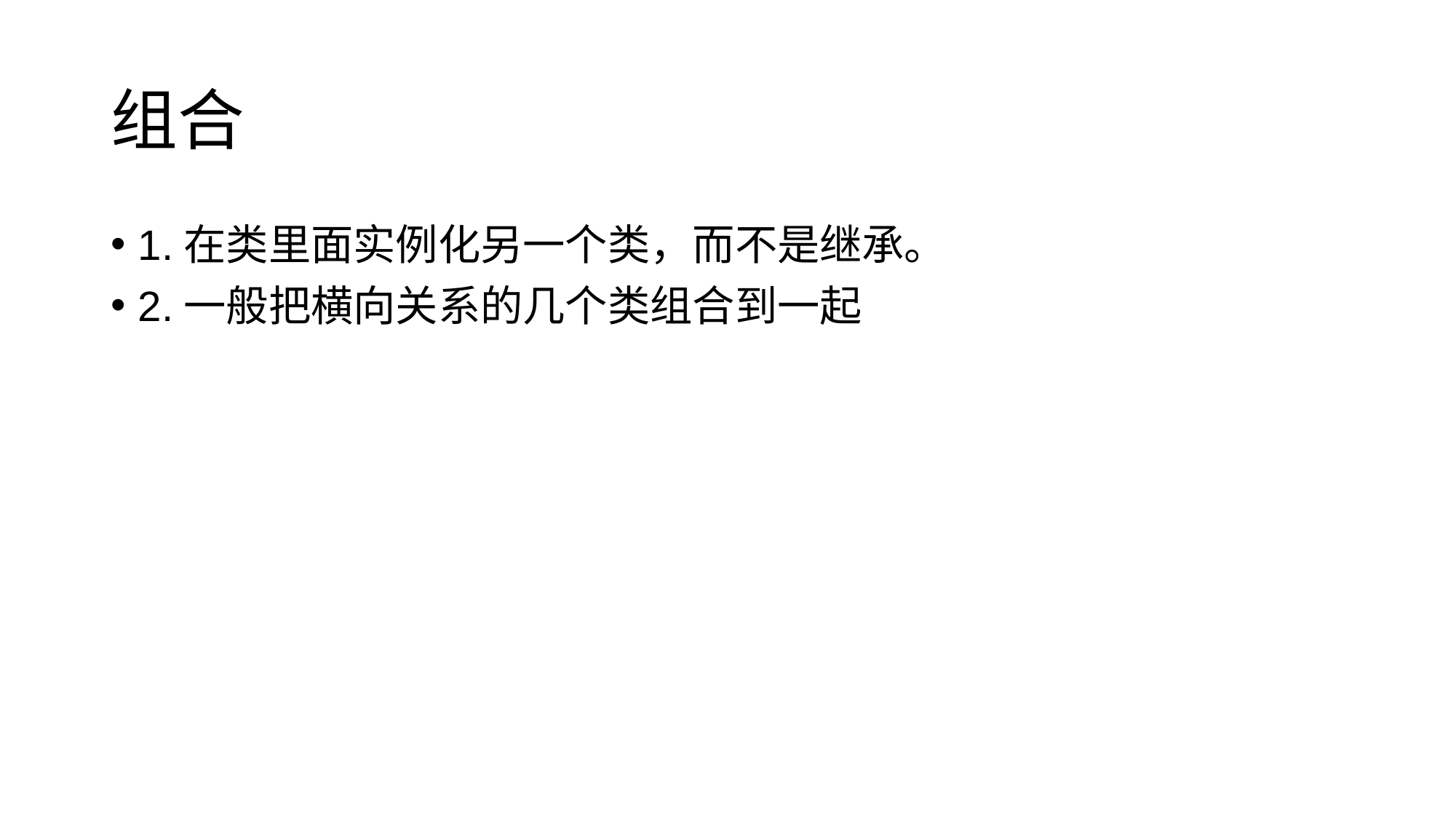

# 组合
1.在类里面实例化另一个类，而不是继承。
2.一般把横向关系的几个类组合到一起